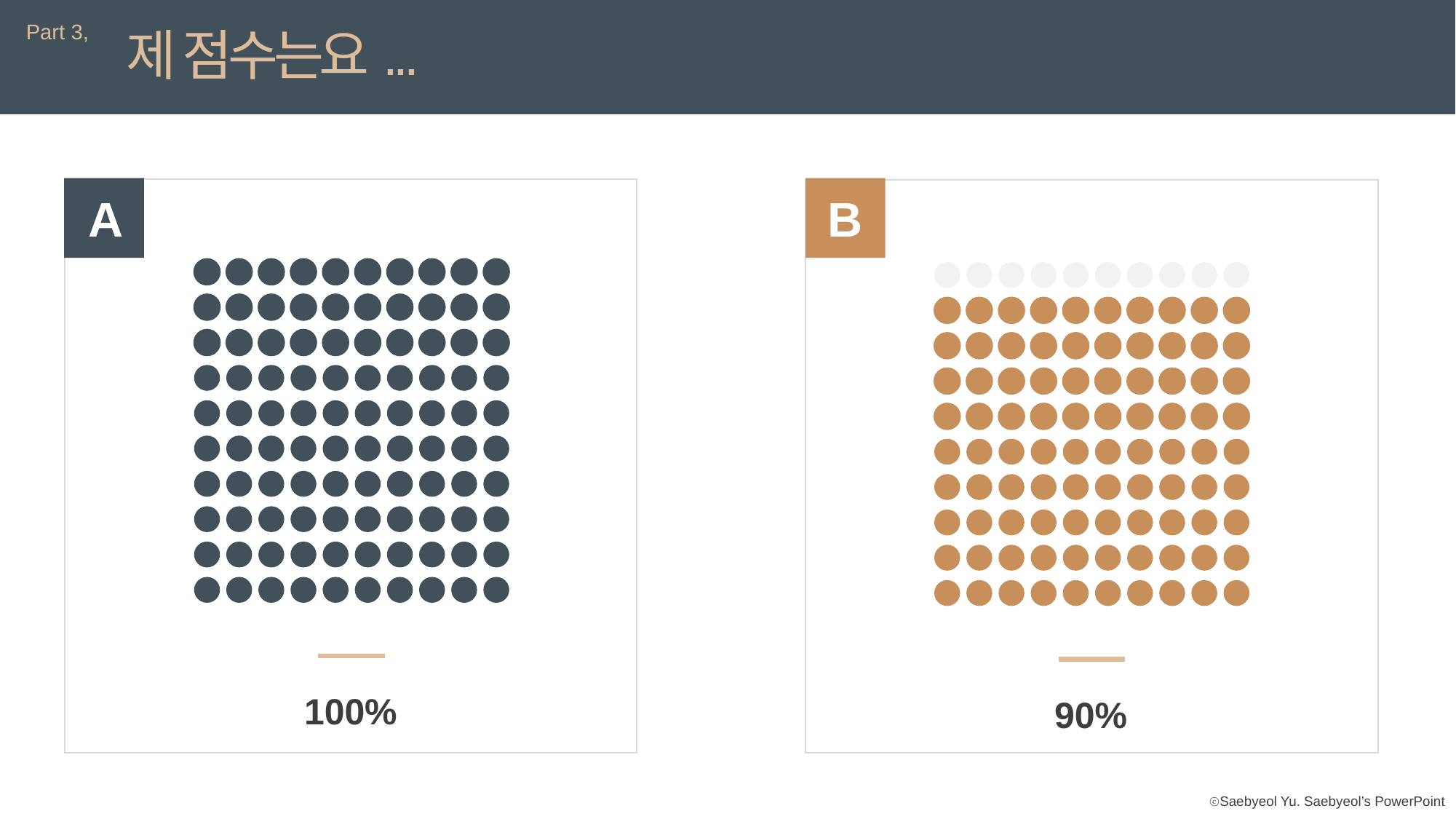

Part 3,
제 점수는요...

B

A

100%
90%